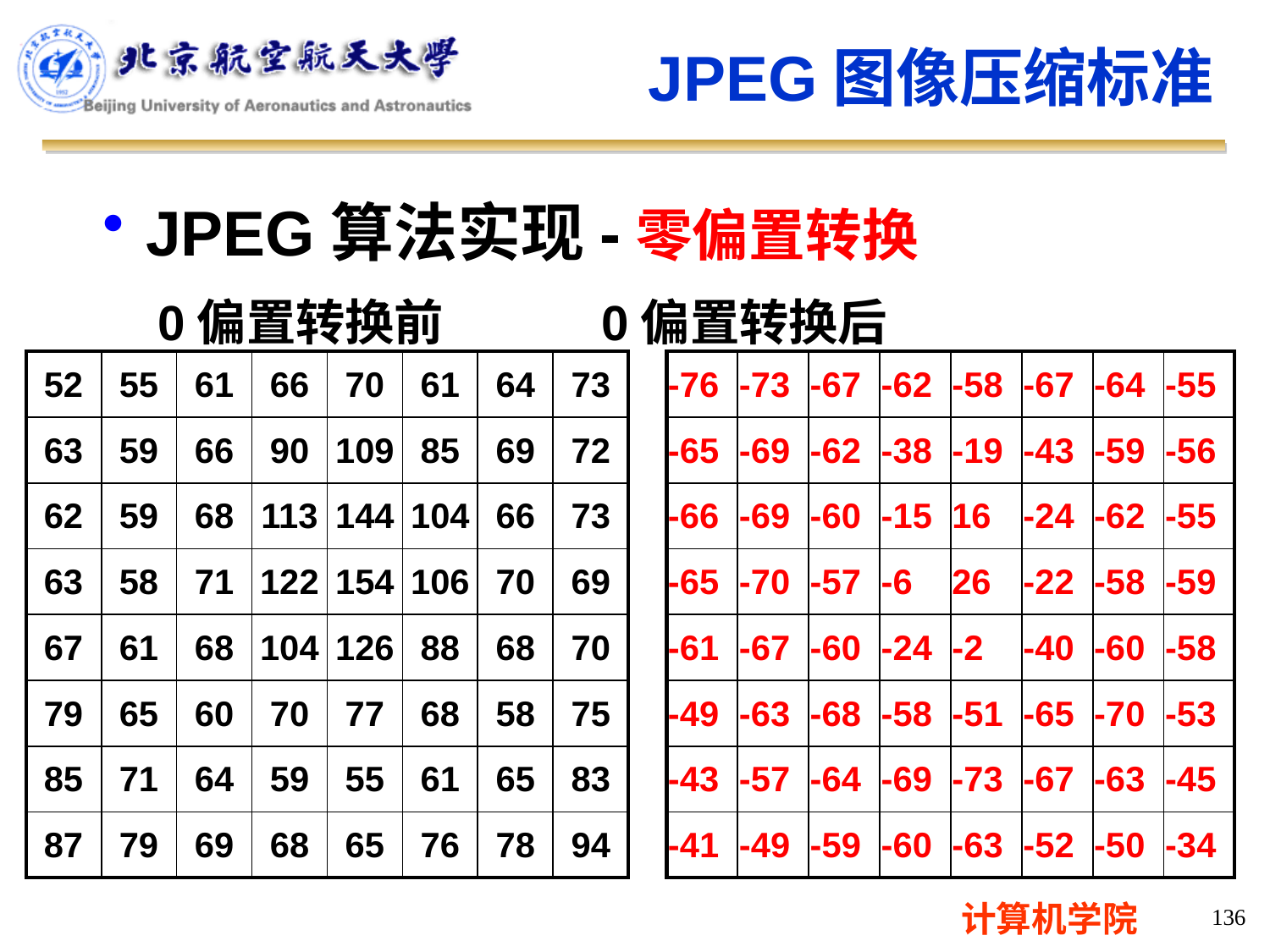

JPEG图像压缩标准
JPEG算法实现-零偏置转换
    0偏置转换前             0偏置转换后

| 52 | 55 | 61 | 66 | 70 | 61 | 64 | 73 |
| --- | --- | --- | --- | --- | --- | --- | --- |
| 63 | 59 | 66 | 90 | 109 | 85 | 69 | 72 |
| 62 | 59 | 68 | 113 | 144 | 104 | 66 | 73 |
| 63 | 58 | 71 | 122 | 154 | 106 | 70 | 69 |
| 67 | 61 | 68 | 104 | 126 | 88 | 68 | 70 |
| 79 | 65 | 60 | 70 | 77 | 68 | 58 | 75 |
| 85 | 71 | 64 | 59 | 55 | 61 | 65 | 83 |
| 87 | 79 | 69 | 68 | 65 | 76 | 78 | 94 |
| -76 | -73 | -67 | -62 | -58 | -67 | -64 | -55 |
| --- | --- | --- | --- | --- | --- | --- | --- |
| -65 | -69 | -62 | -38 | -19 | -43 | -59 | -56 |
| -66 | -69 | -60 | -15 | 16 | -24 | -62 | -55 |
| -65 | -70 | -57 | -6 | 26 | -22 | -58 | -59 |
| -61 | -67 | -60 | -24 | -2 | -40 | -60 | -58 |
| -49 | -63 | -68 | -58 | -51 | -65 | -70 | -53 |
| -43 | -57 | -64 | -69 | -73 | -67 | -63 | -45 |
| -41 | -49 | -59 | -60 | -63 | -52 | -50 | -34 |
136